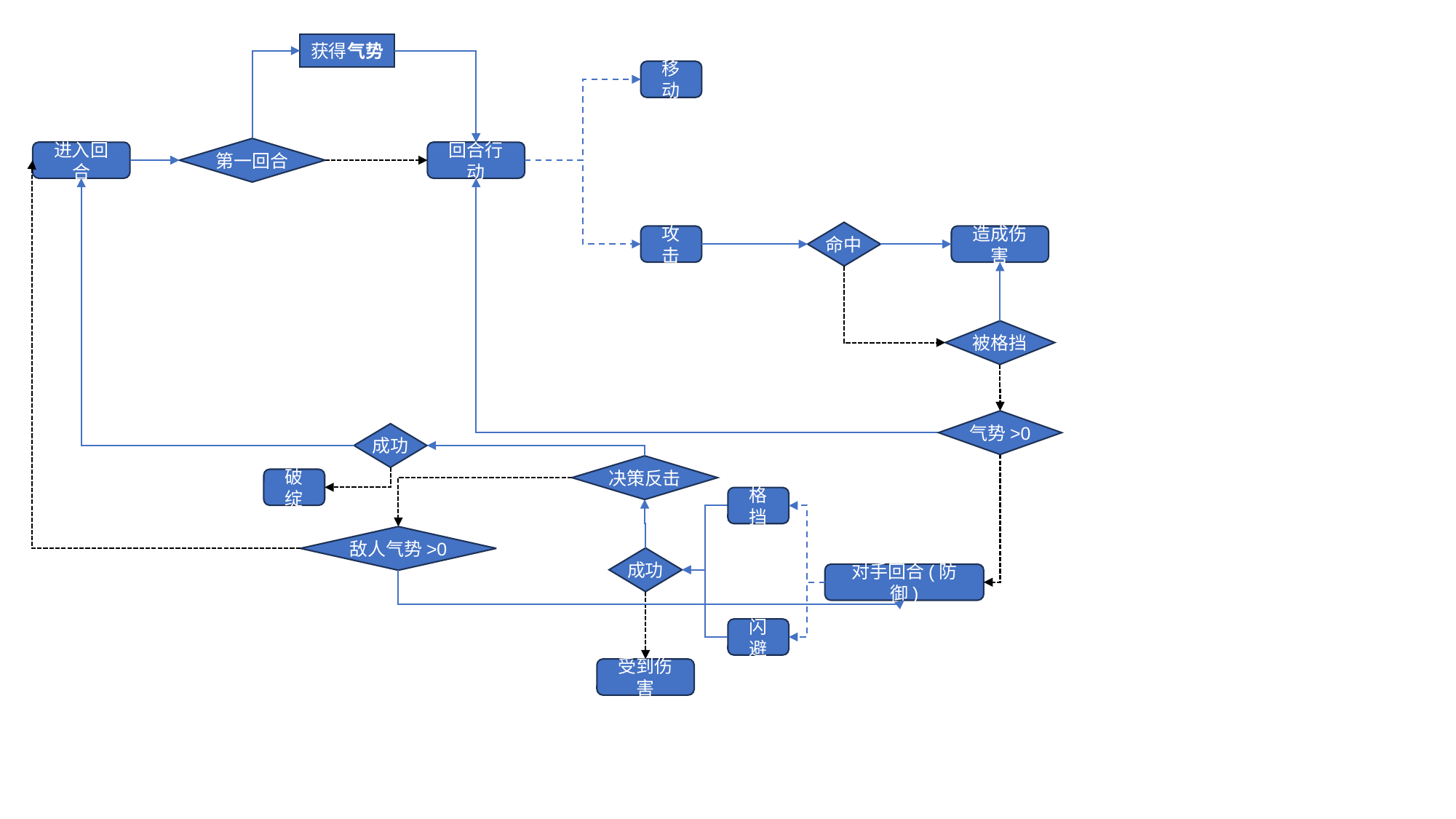

获得气势
移动
第一回合
回合行动
进入回合
命中
造成伤害
攻击
被格挡
气势>0
成功
决策反击
破绽
格挡
敌人气势>0
成功
对手回合(防御)
闪避
受到伤害